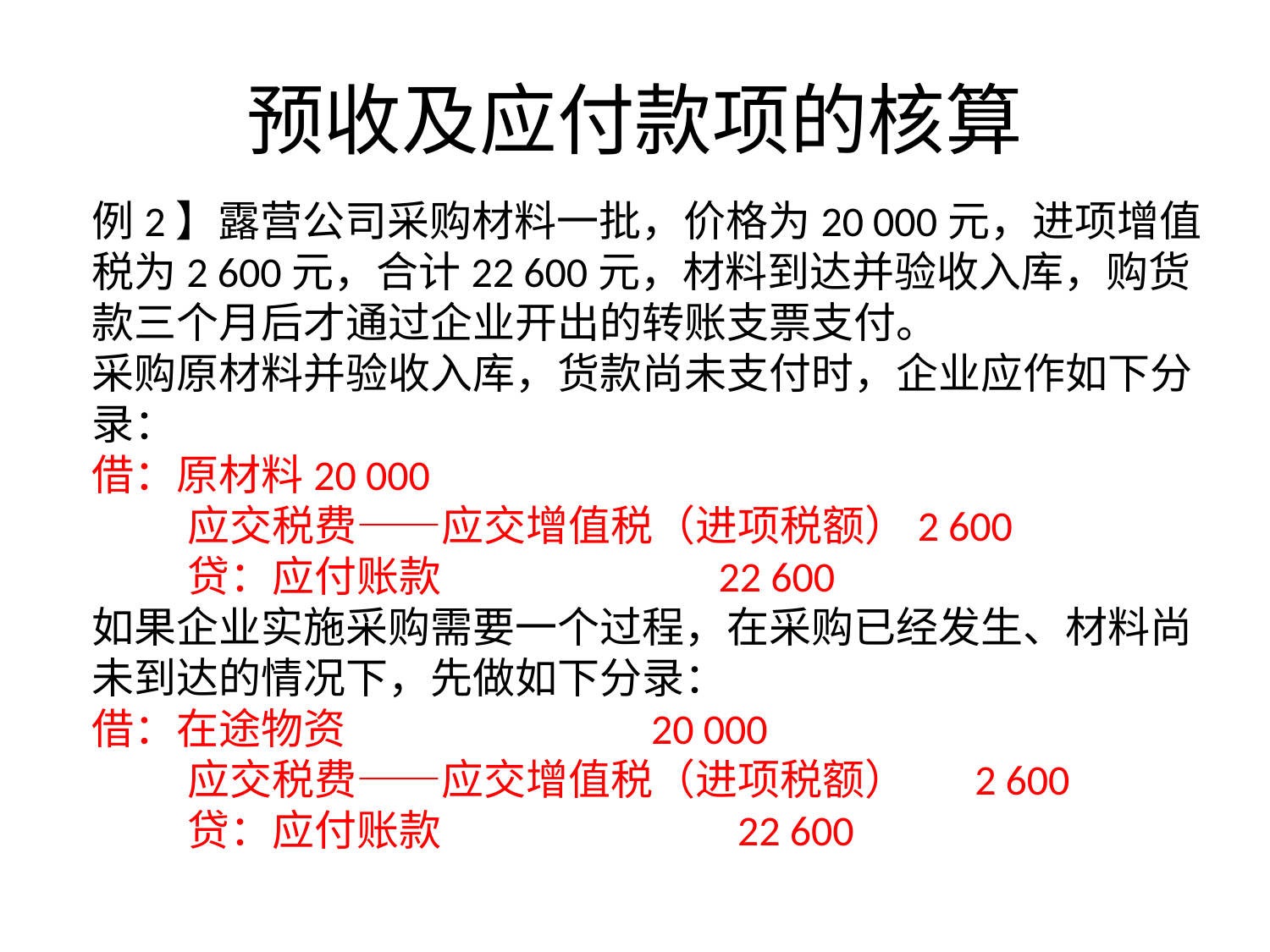

# 预收及应付款项的核算
例2】露营公司采购材料一批，价格为20 000元，进项增值税为2 600元，合计22 600元，材料到达并验收入库，购货款三个月后才通过企业开出的转账支票支付。
采购原材料并验收入库，货款尚未支付时，企业应作如下分录：
借：原材料20 000
         应交税费——应交增值税（进项税额）2 600
         贷：应付账款                            22 600
如果企业实施采购需要一个过程，在采购已经发生、材料尚未到达的情况下，先做如下分录：
借：在途物资                               20 000
         应交税费——应交增值税（进项税额）      2 600
         贷：应付账款                              22 600